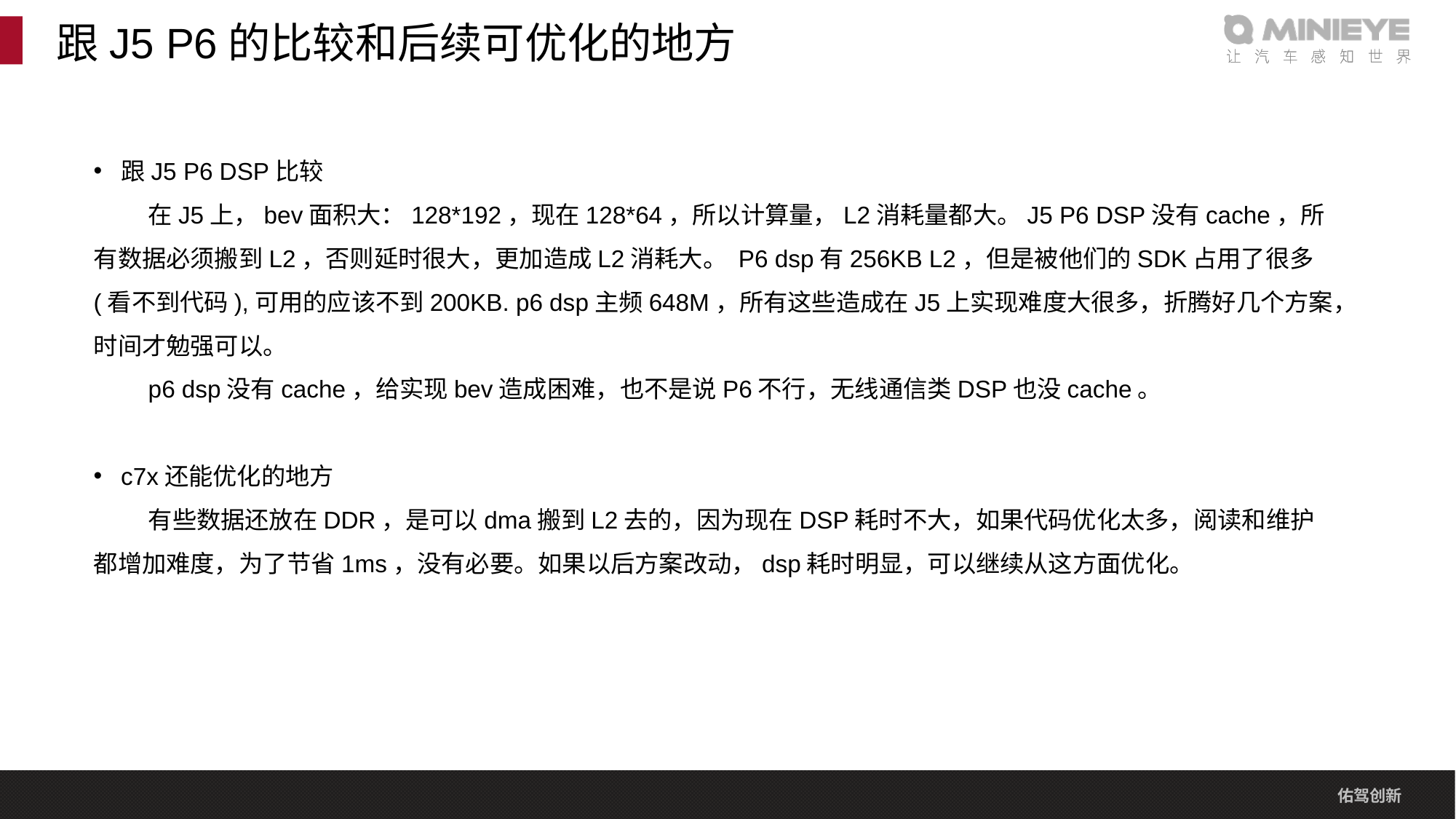

# 跟J5 P6的比较和后续可优化的地方
跟J5 P6 DSP比较
在J5上，bev面积大：128*192，现在128*64，所以计算量，L2消耗量都大。J5 P6 DSP没有cache，所有数据必须搬到L2，否则延时很大，更加造成L2消耗大。 P6 dsp有256KB L2，但是被他们的SDK占用了很多(看不到代码),可用的应该不到200KB. p6 dsp主频648M，所有这些造成在J5上实现难度大很多，折腾好几个方案，时间才勉强可以。
p6 dsp没有cache，给实现bev造成困难，也不是说P6不行，无线通信类DSP也没cache。

c7x还能优化的地方
有些数据还放在DDR，是可以dma搬到L2去的，因为现在DSP耗时不大，如果代码优化太多，阅读和维护都增加难度，为了节省1ms，没有必要。如果以后方案改动，dsp耗时明显，可以继续从这方面优化。